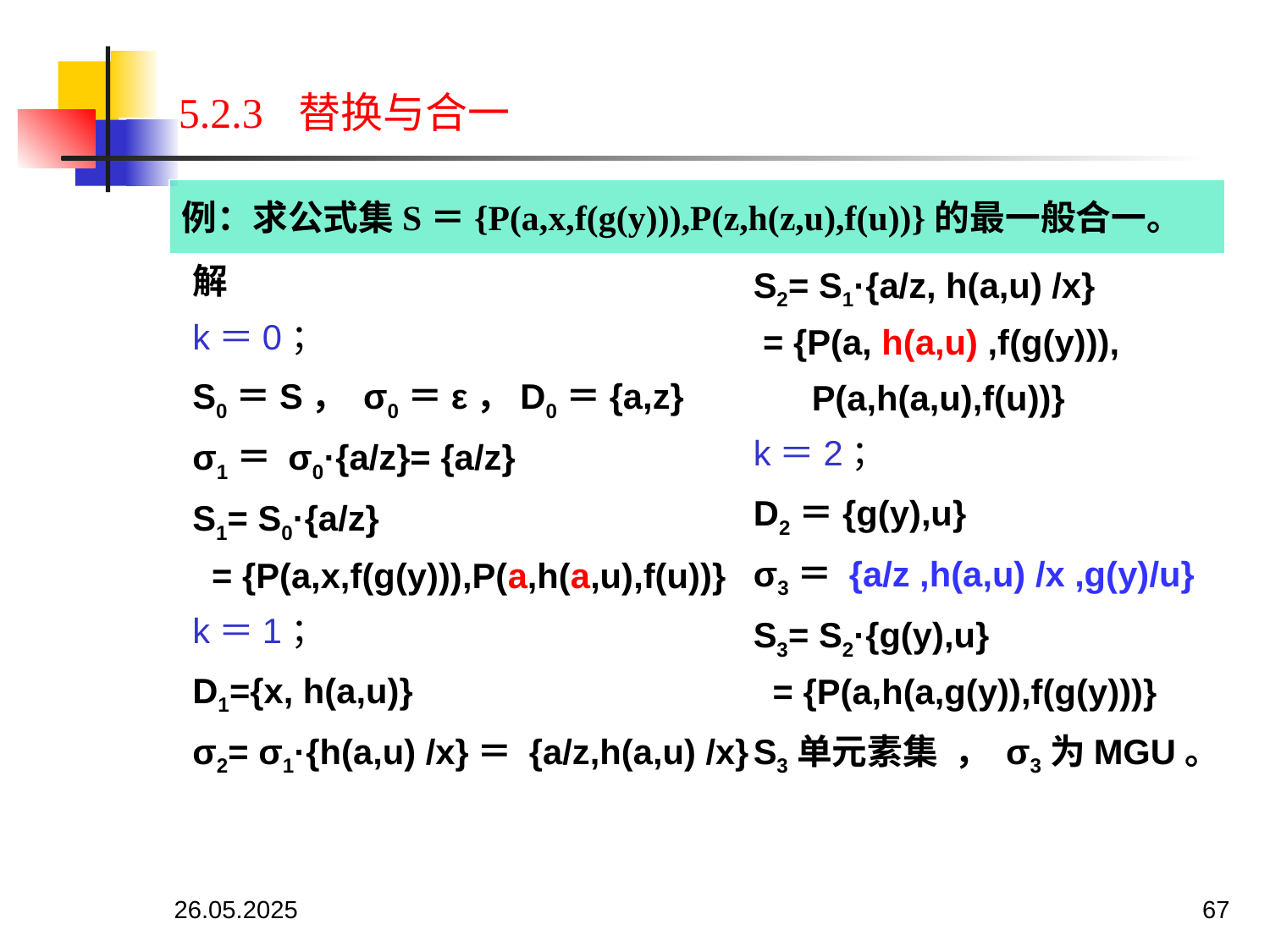

5.2.3 替换与合一
例：求公式集S＝{P(a,x,f(g(y))),P(z,h(z,u),f(u))}的最一般合一。
解
k＝0；
S0＝S， σ0＝ε，D0＝{a,z}
σ1＝ σ0·{a/z}= {a/z}
S1= S0·{a/z}
  = {P(a,x,f(g(y))),P(a,h(a,u),f(u))}
k＝1；
D1={x, h(a,u)}
σ2= σ1·{h(a,u) /x}＝ {a/z,h(a,u) /x}
S2= S1·{a/z, h(a,u) /x}
 = {P(a, h(a,u) ,f(g(y))),
      P(a,h(a,u),f(u))}
k＝2；
D2＝{g(y),u}
σ3＝ {a/z ,h(a,u) /x ,g(y)/u}
S3= S2·{g(y),u}
  = {P(a,h(a,g(y)),f(g(y)))}
S3单元素集  ， σ3为MGU。

26.05.2025
67